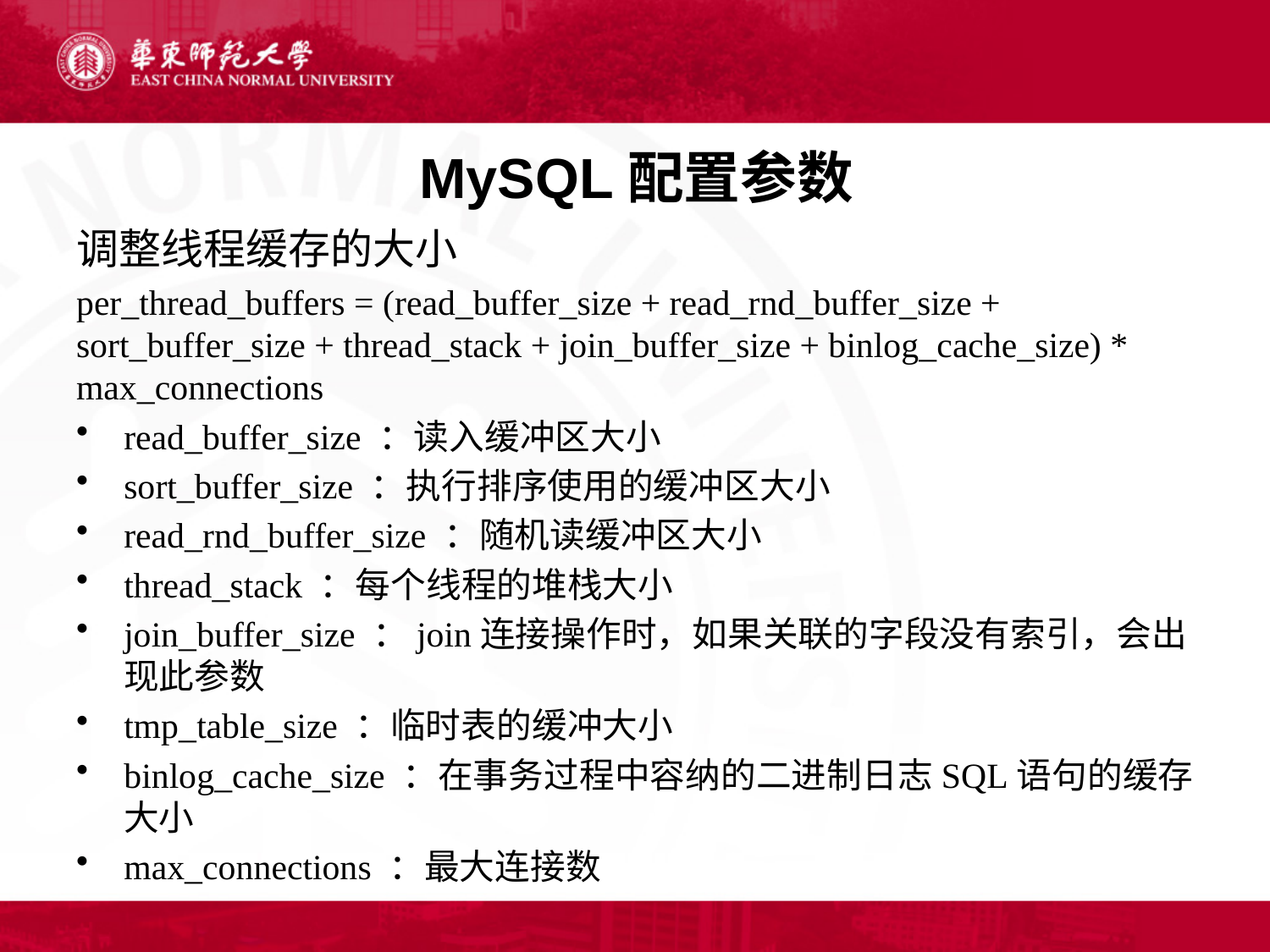

# MySQL配置参数
调整线程缓存的大小
per_thread_buffers = (read_buffer_size + read_rnd_buffer_size + sort_buffer_size + thread_stack + join_buffer_size + binlog_cache_size) * max_connections
read_buffer_size ：读入缓冲区大小
sort_buffer_size ：执行排序使用的缓冲区大小
read_rnd_buffer_size ：随机读缓冲区大小
thread_stack ：每个线程的堆栈大小
join_buffer_size ：join连接操作时，如果关联的字段没有索引，会出现此参数
tmp_table_size ：临时表的缓冲大小
binlog_cache_size ：在事务过程中容纳的二进制日志SQL语句的缓存大小
max_connections ：最大连接数